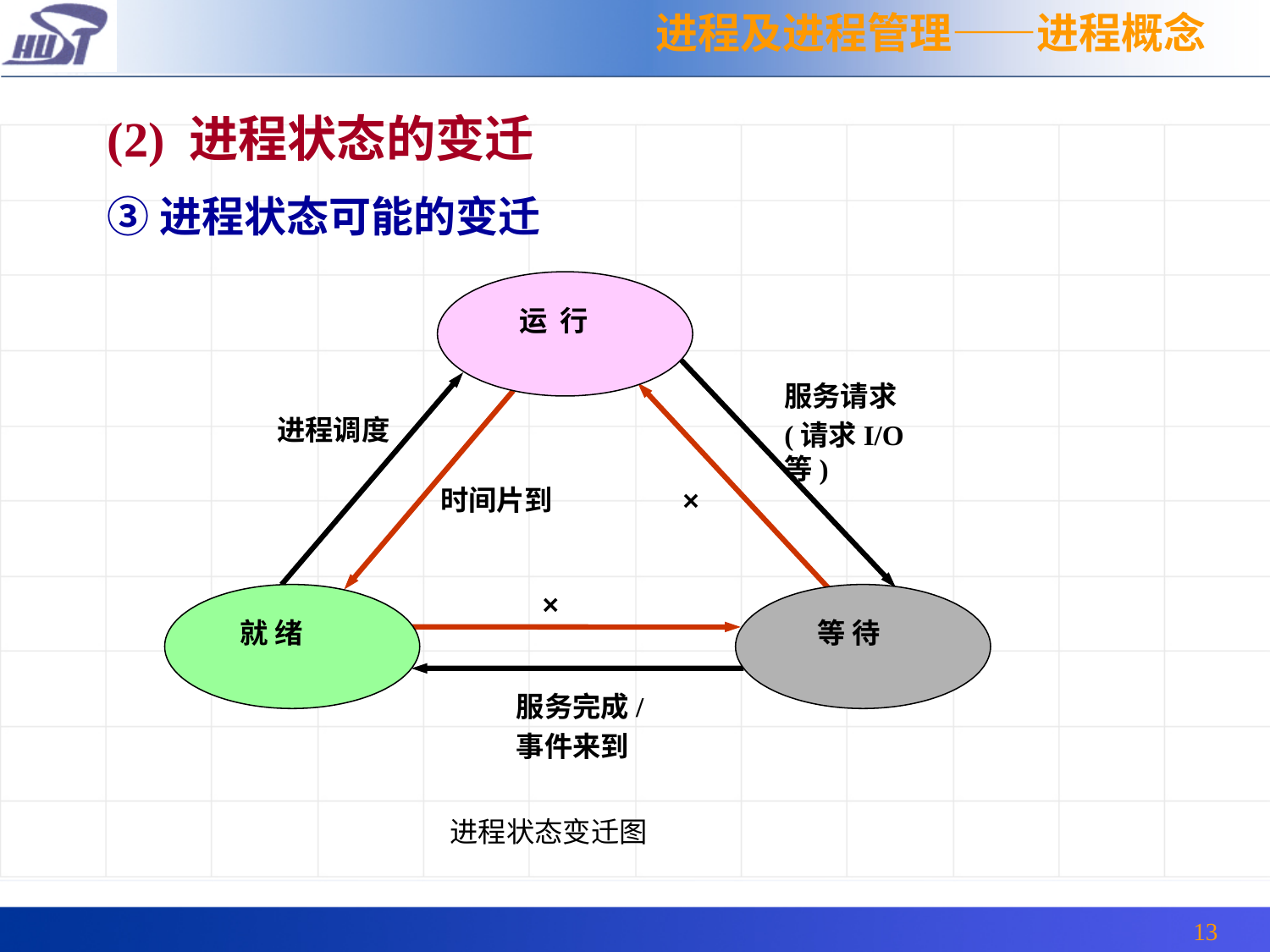

进程及进程管理——进程概念
(2) 进程状态的变迁
③进程状态可能的变迁
    运  行

服务请求
(请求I/O等)

进程调度
×
时间片到
×
   就 绪
    等 待

服务完成/
事件来到
进程状态变迁图
13